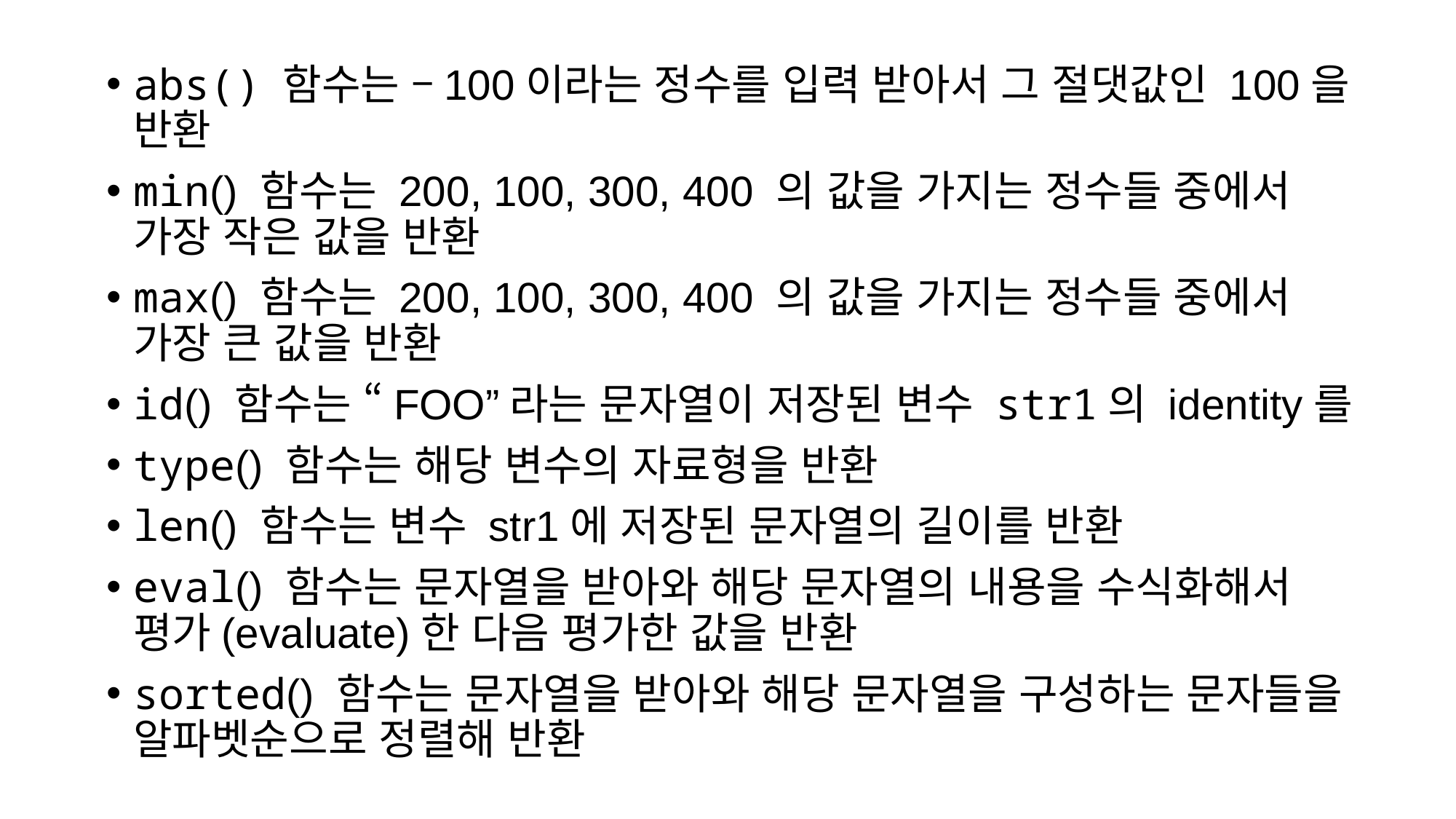

abs() 함수는 –100이라는 정수를 입력 받아서 그 절댓값인 100을 반환
min() 함수는 200, 100, 300, 400 의 값을 가지는 정수들 중에서 가장 작은 값을 반환
max() 함수는 200, 100, 300, 400 의 값을 가지는 정수들 중에서 가장 큰 값을 반환
id() 함수는 “FOO”라는 문자열이 저장된 변수 str1의 identity를
type() 함수는 해당 변수의 자료형을 반환
len() 함수는 변수 str1에 저장된 문자열의 길이를 반환
eval() 함수는 문자열을 받아와 해당 문자열의 내용을 수식화해서 평가(evaluate)한 다음 평가한 값을 반환
sorted() 함수는 문자열을 받아와 해당 문자열을 구성하는 문자들을 알파벳순으로 정렬해 반환